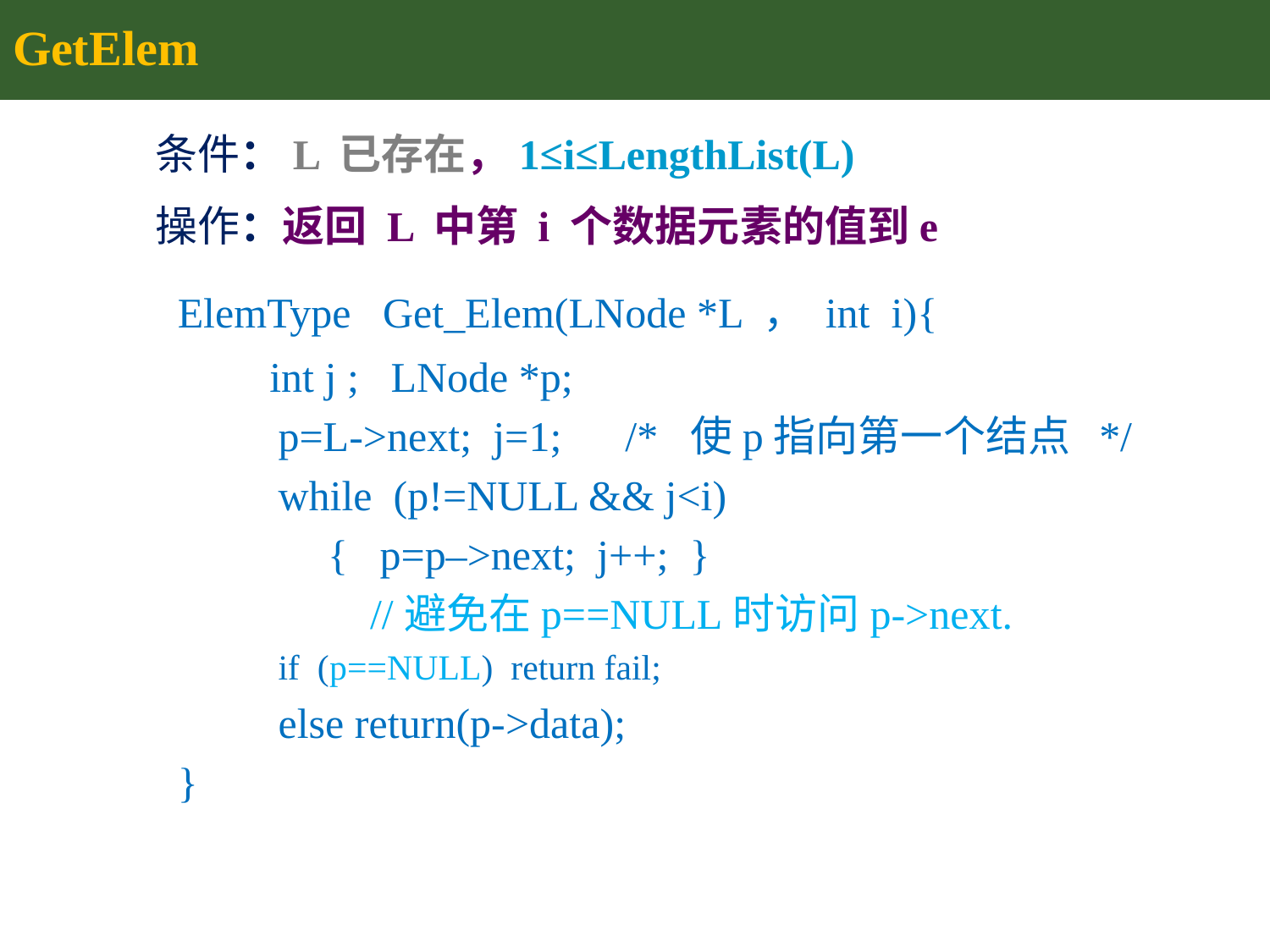

# GetElem
条件：L 已存在，1≤i≤LengthList(L)
操作：返回 L 中第 i 个数据元素的值到e
ElemType   Get_Elem(LNode *L ， int  i){
    int j ;   LNode *p;
p=L->next;  j=1;      /*  使p指向第一个结点  */
while  (p!=NULL && j<i)
{   p=p–>next;  j++;  }
    //避免在p==NULL时访问p->next.
if  (p==NULL)  return fail;
else return(p->data);
}